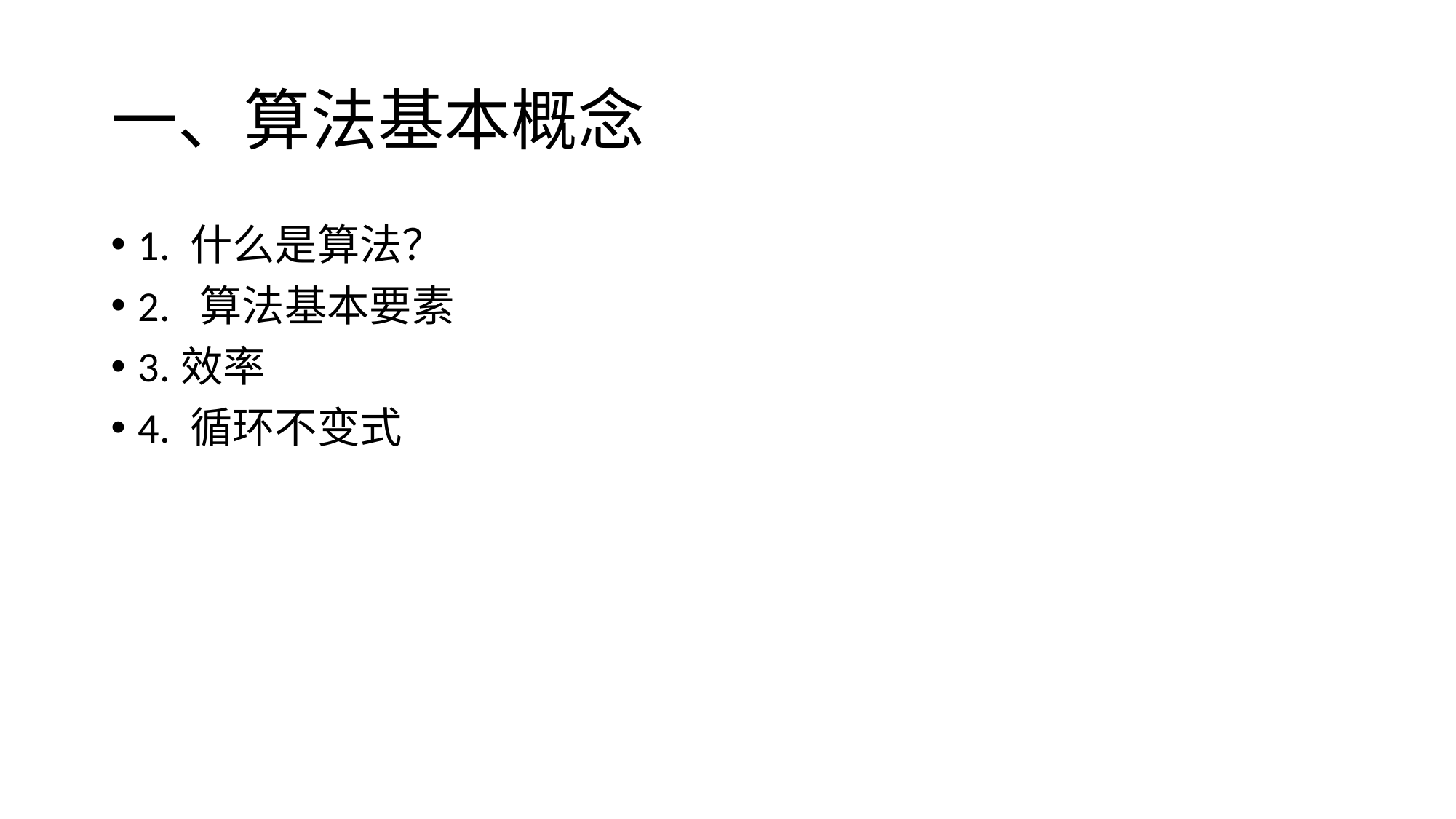

# 一、算法基本概念
1. 什么是算法？
2.  算法基本要素
3.效率
4. 循环不变式